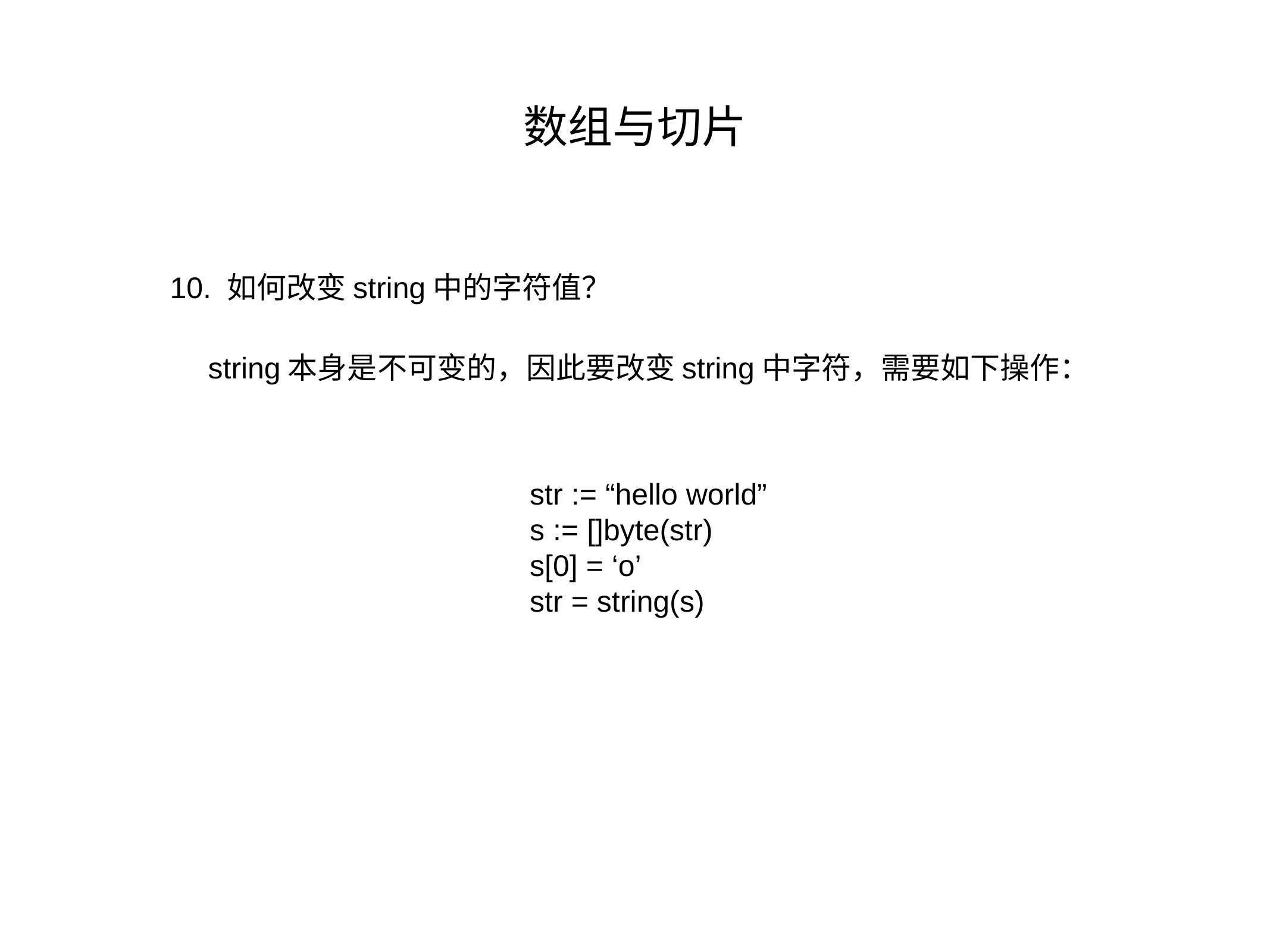

数组与切片
10. 如何改变string中的字符值？
string本身是不可变的，因此要改变string中字符，需要如下操作：
str := “hello world”
s := []byte(str)
s[0] = ‘o’
str = string(s)